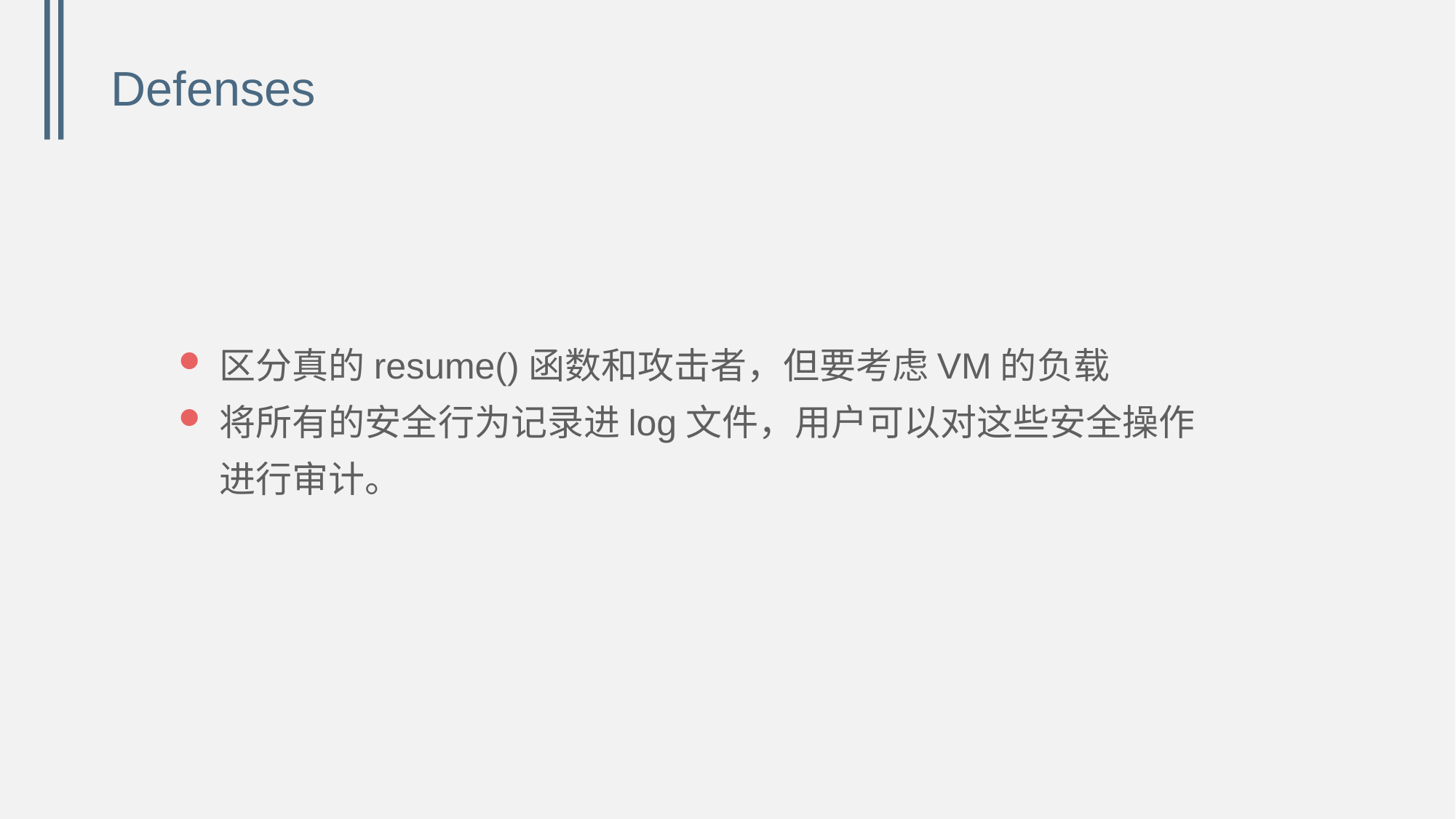

# Defenses
区分真的resume()函数和攻击者，但要考虑VM的负载
将所有的安全行为记录进log文件，用户可以对这些安全操作进行审计。